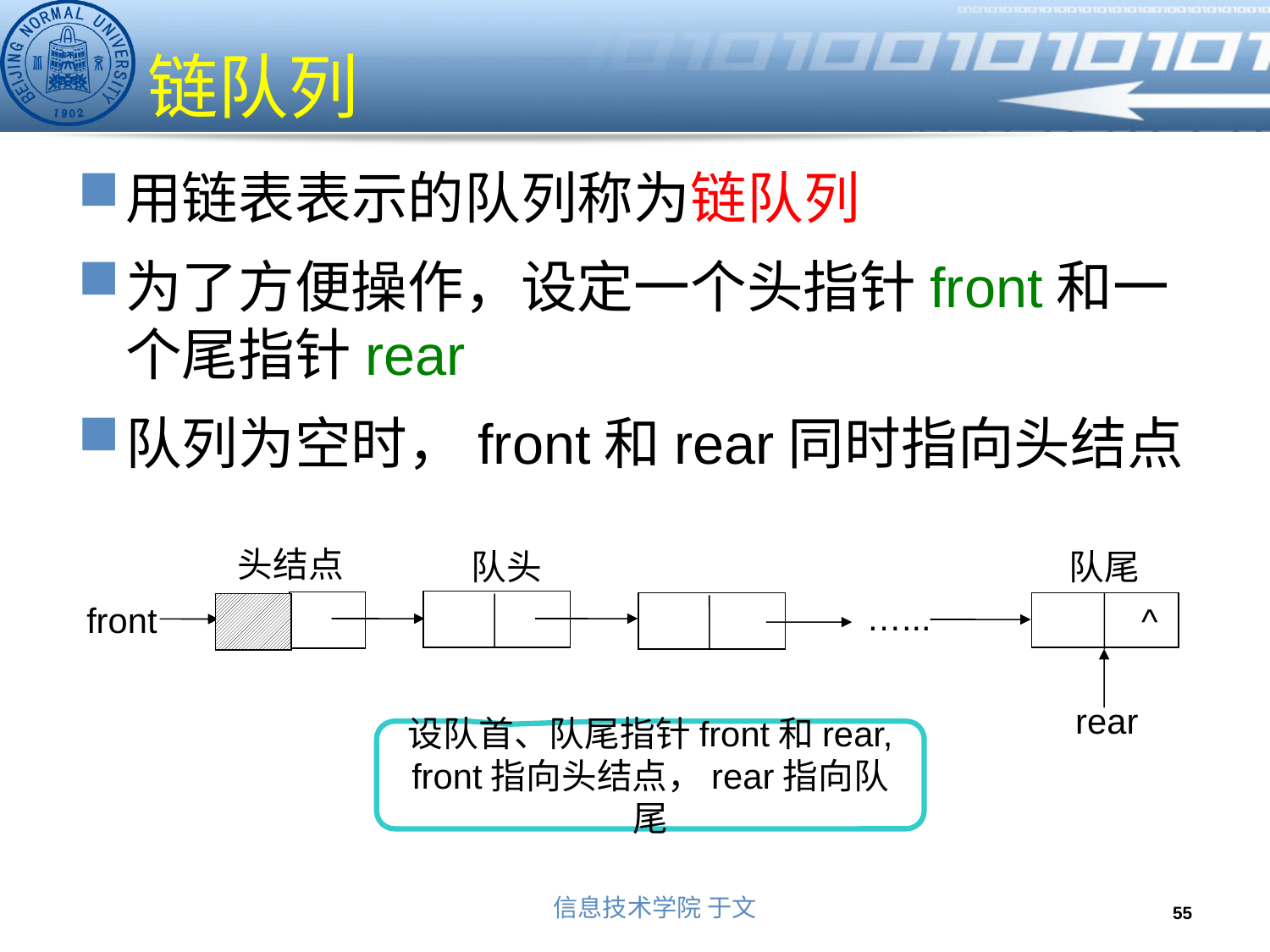

# 链队列
用链表表示的队列称为链队列
为了方便操作，设定一个头指针front和一个尾指针rear
队列为空时，front和rear同时指向头结点
头结点
队头
队尾
…...

front
          ^

rear
设队首、队尾指针front和rear,
front指向头结点，rear指向队尾
55